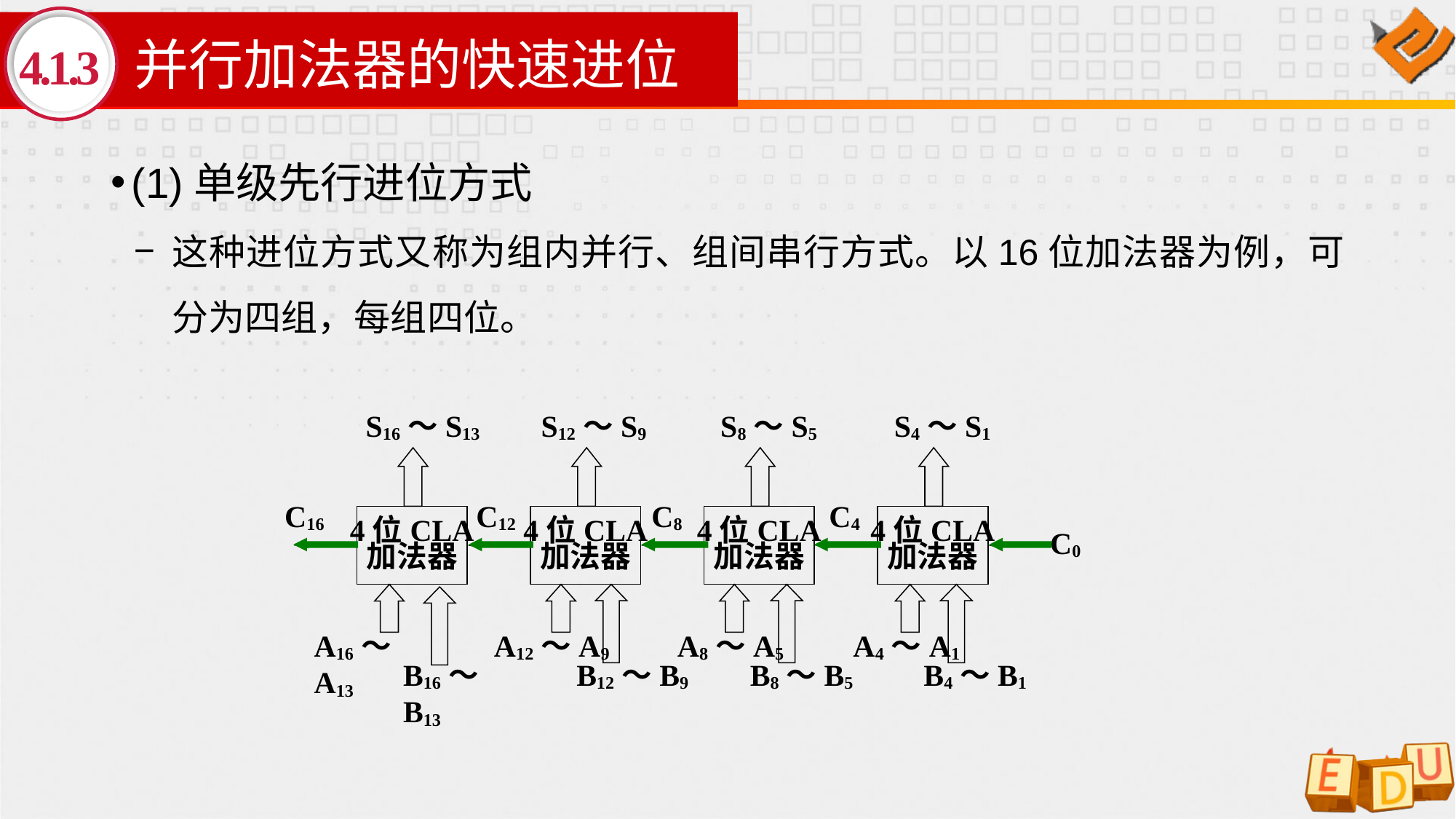

# 并行加法器的快速进位
4.1.3
(1)单级先行进位方式
这种进位方式又称为组内并行、组间串行方式。以16位加法器为例，可分为四组，每组四位。
S16～S13
S12～S9
S8～S5
S4～S1

C16
C12
C8
C4
4位CLA
加法器
4位CLA
加法器
4位CLA
加法器
4位CLA
加法器
C0

A16～A13
A12～A9
A8～A5
A4～A1
B16～B13
B12～B9
B8～B5
B4～B1